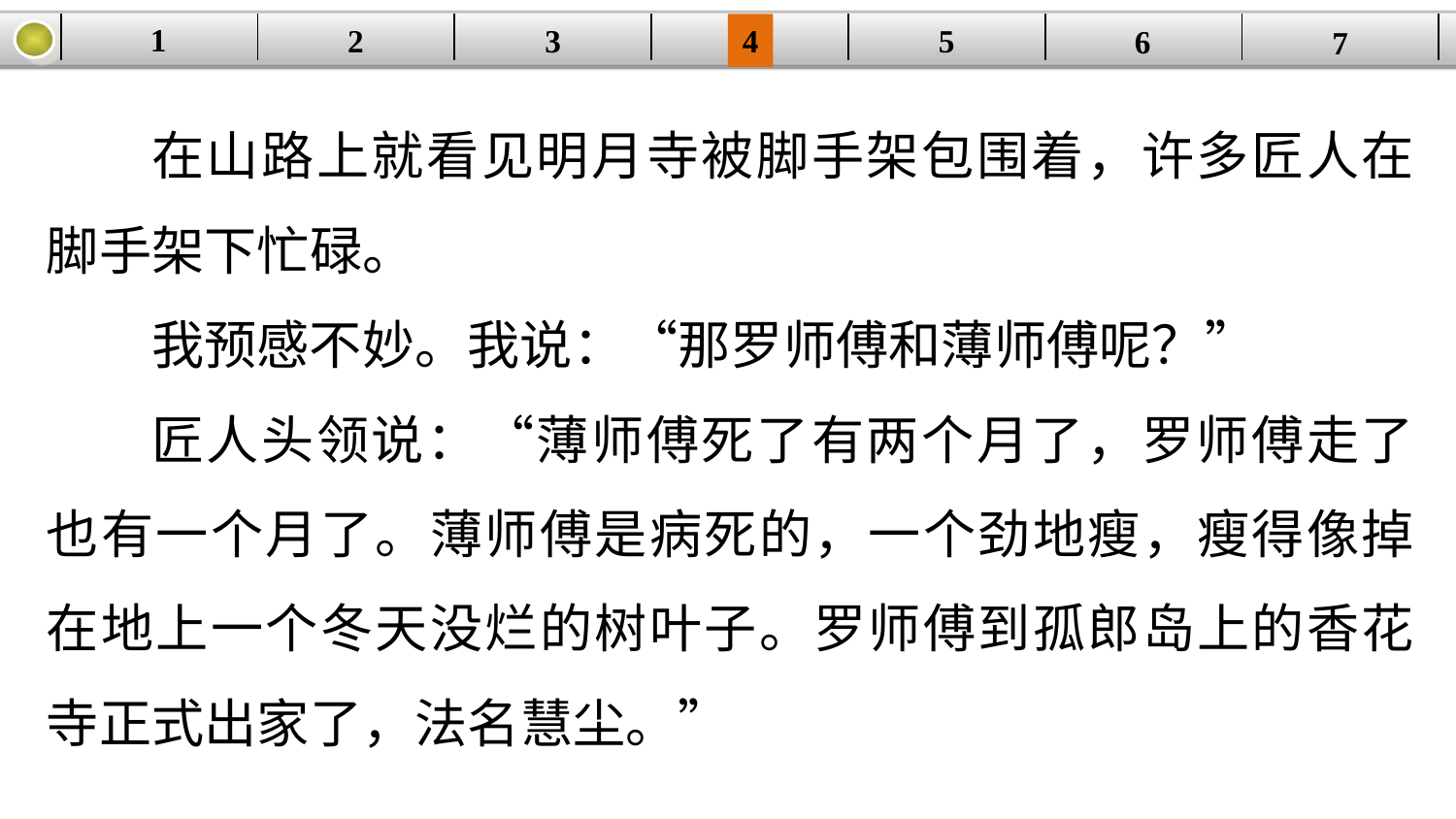

1
5
3
2
|  |  |  |  |  |  |  |
| --- | --- | --- | --- | --- | --- | --- |
4
6
7

在山路上就看见明月寺被脚手架包围着，许多匠人在脚手架下忙碌。
我预感不妙。我说：“那罗师傅和薄师傅呢？”
匠人头领说：“薄师傅死了有两个月了，罗师傅走了也有一个月了。薄师傅是病死的，一个劲地瘦，瘦得像掉在地上一个冬天没烂的树叶子。罗师傅到孤郎岛上的香花寺正式出家了，法名慧尘。”